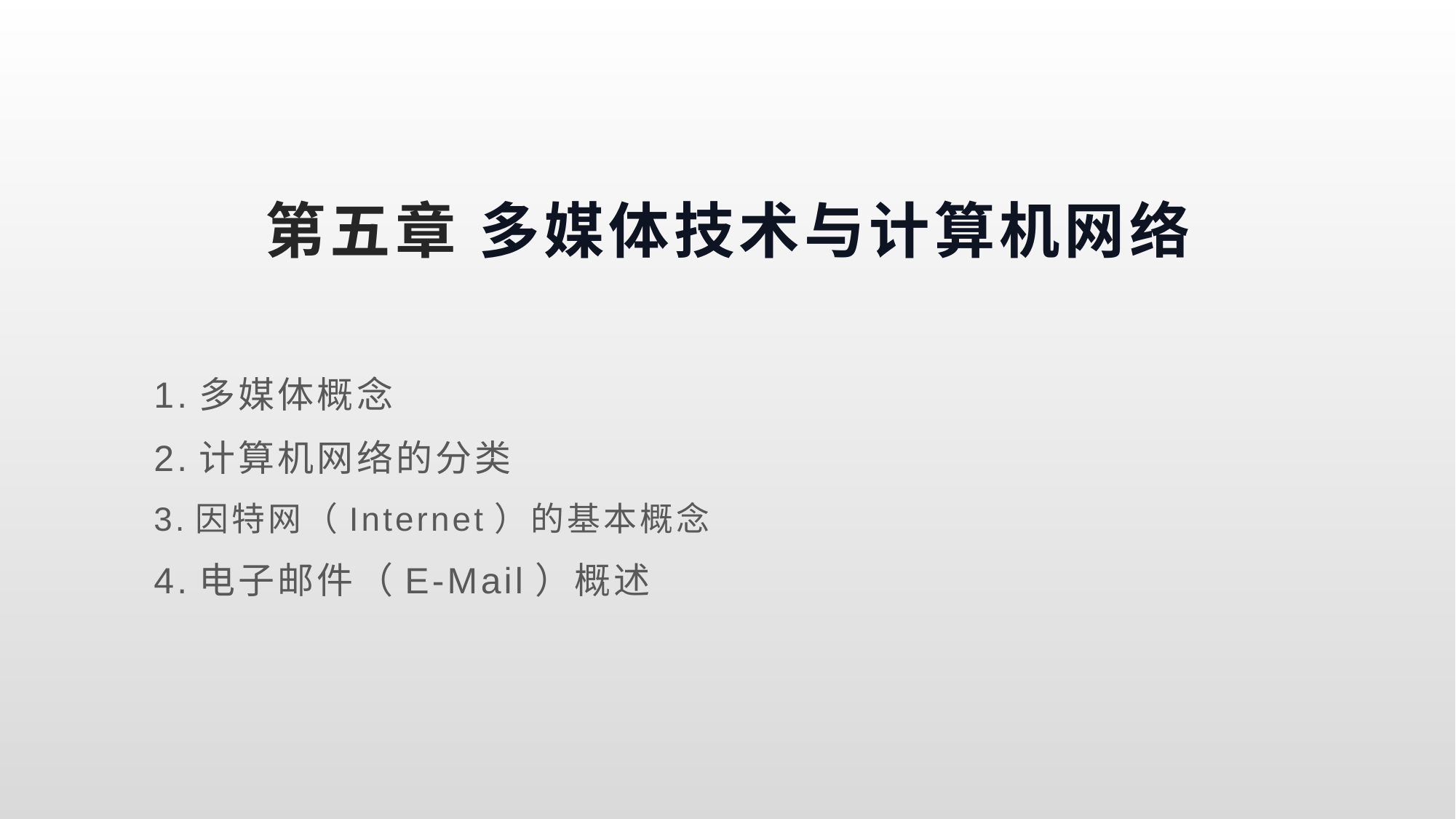

# 第五章 多媒体技术与计算机网络
1.多媒体概念
2.计算机网络的分类
3.因特网（Internet）的基本概念
4.电子邮件（E-Mail）概述